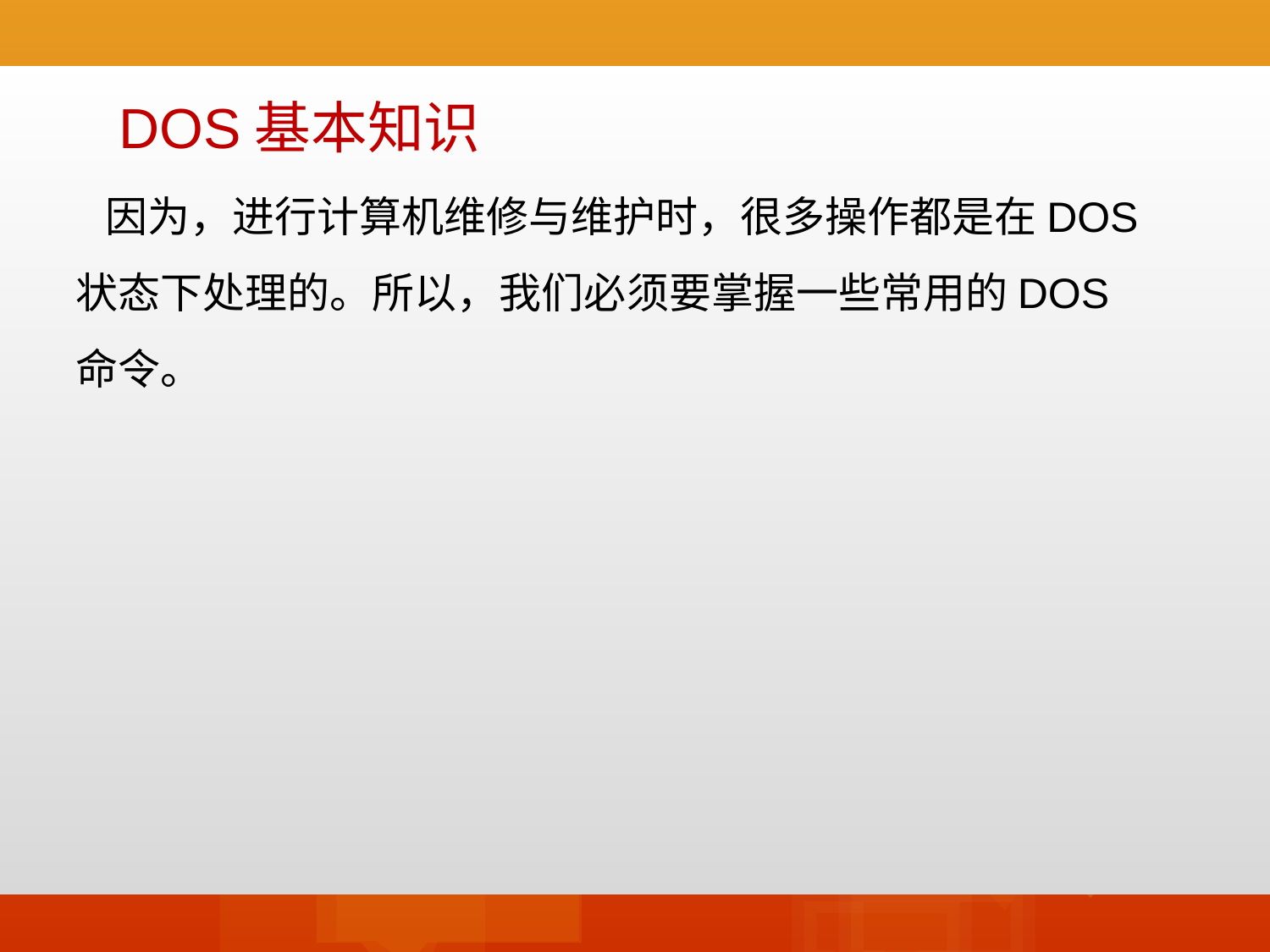

DOS基本知识

   因为，进行计算机维修与维护时，很多操作都是在DOS状态下处理的。所以，我们必须要掌握一些常用的DOS命令。